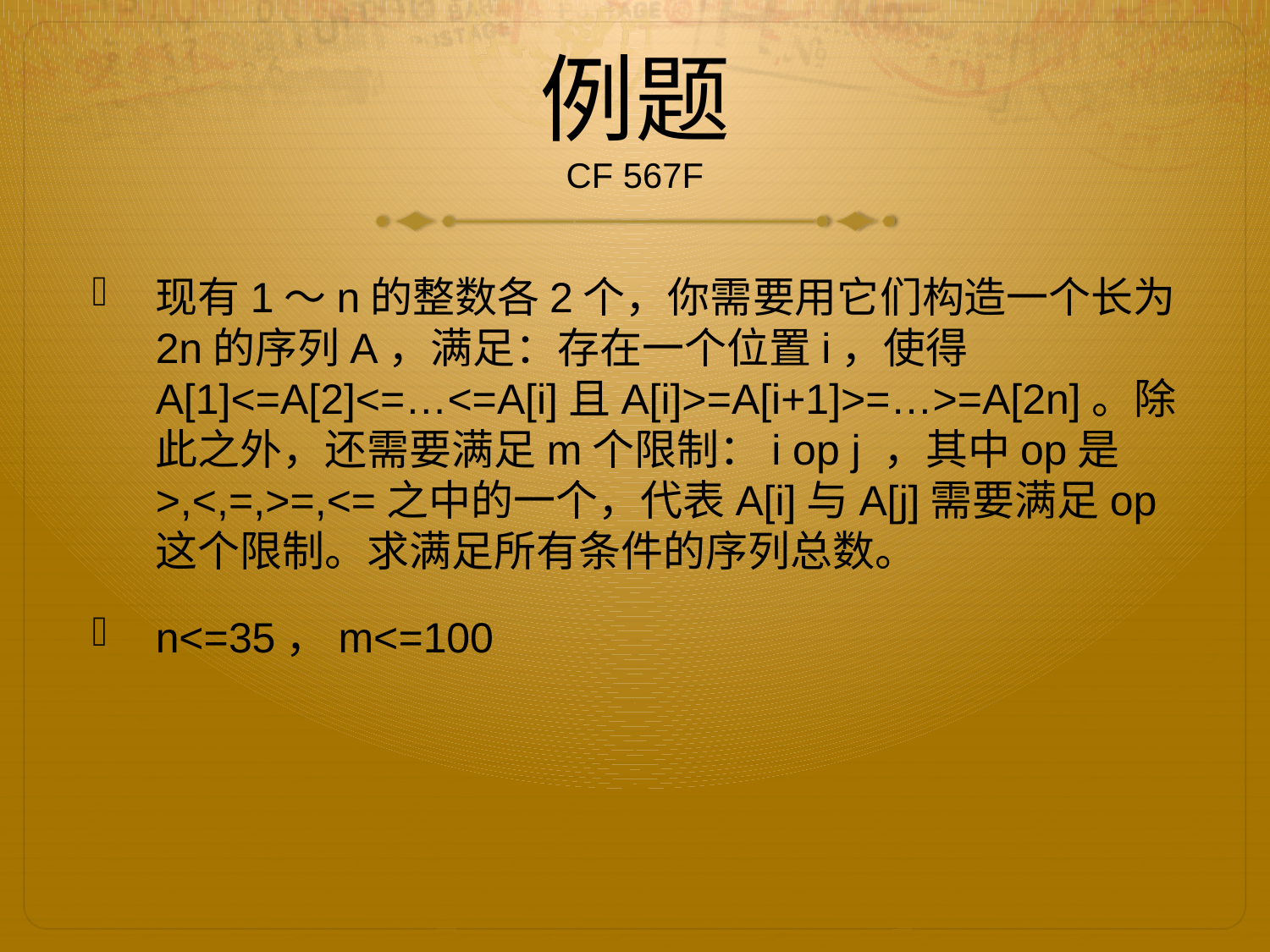

# 例题 CF 567F
现有1～n的整数各2个，你需要用它们构造一个长为2n的序列A，满足：存在一个位置i，使得A[1]<=A[2]<=…<=A[i]且A[i]>=A[i+1]>=…>=A[2n]。除此之外，还需要满足m个限制：i op j ，其中op是>,<,=,>=,<=之中的一个，代表A[i]与A[j]需要满足op这个限制。求满足所有条件的序列总数。
n<=35，m<=100